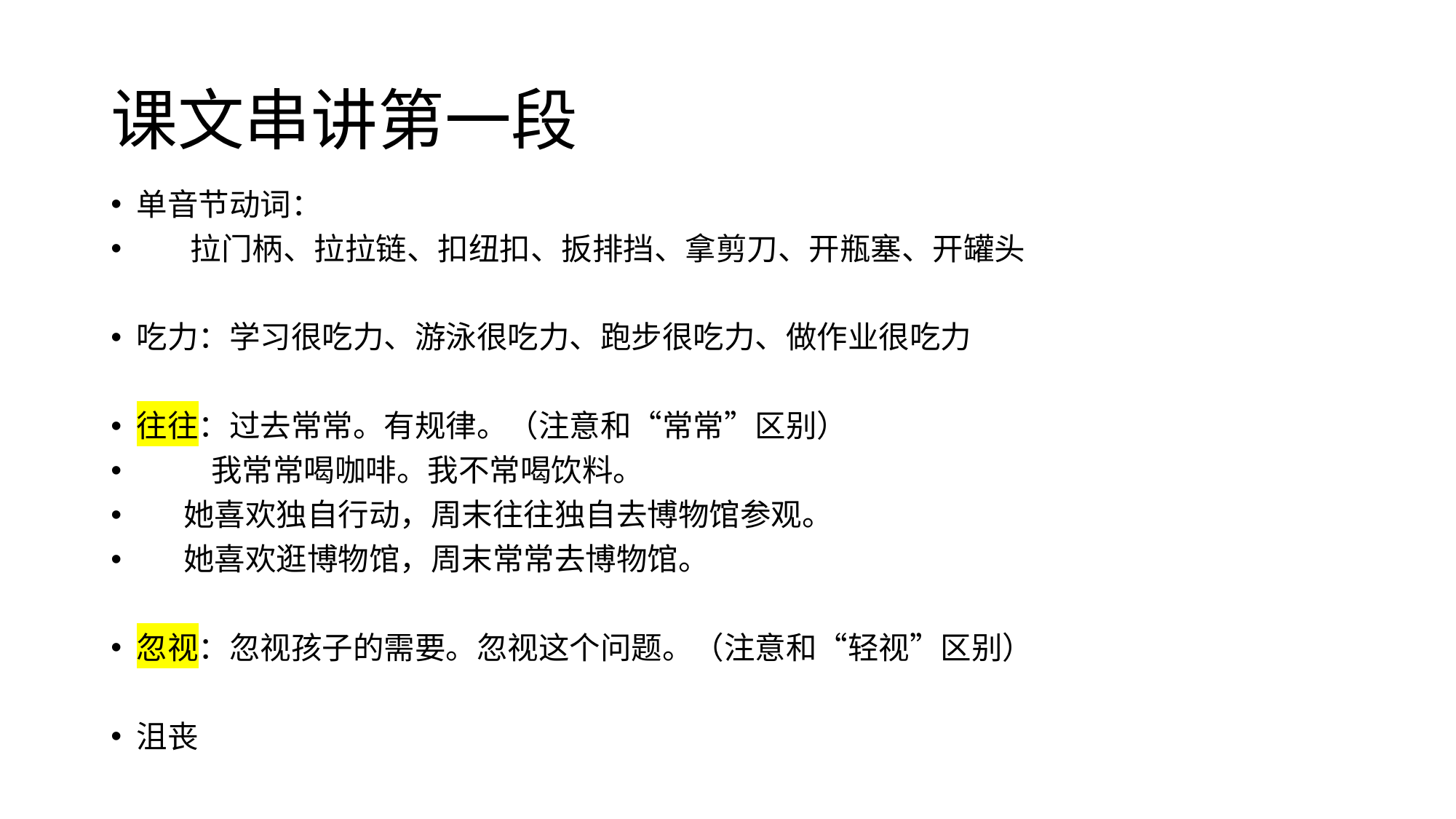

# 课文串讲第一段
单音节动词：
       拉门柄、拉拉链、扣纽扣、扳排挡、拿剪刀、开瓶塞、开罐头

吃力：学习很吃力、游泳很吃力、跑步很吃力、做作业很吃力

往往：过去常常。有规律。（注意和“常常”区别）
          我常常喝咖啡。我不常喝饮料。
      她喜欢独自行动，周末往往独自去博物馆参观。
      她喜欢逛博物馆，周末常常去博物馆。

忽视：忽视孩子的需要。忽视这个问题。（注意和“轻视”区别）

沮丧